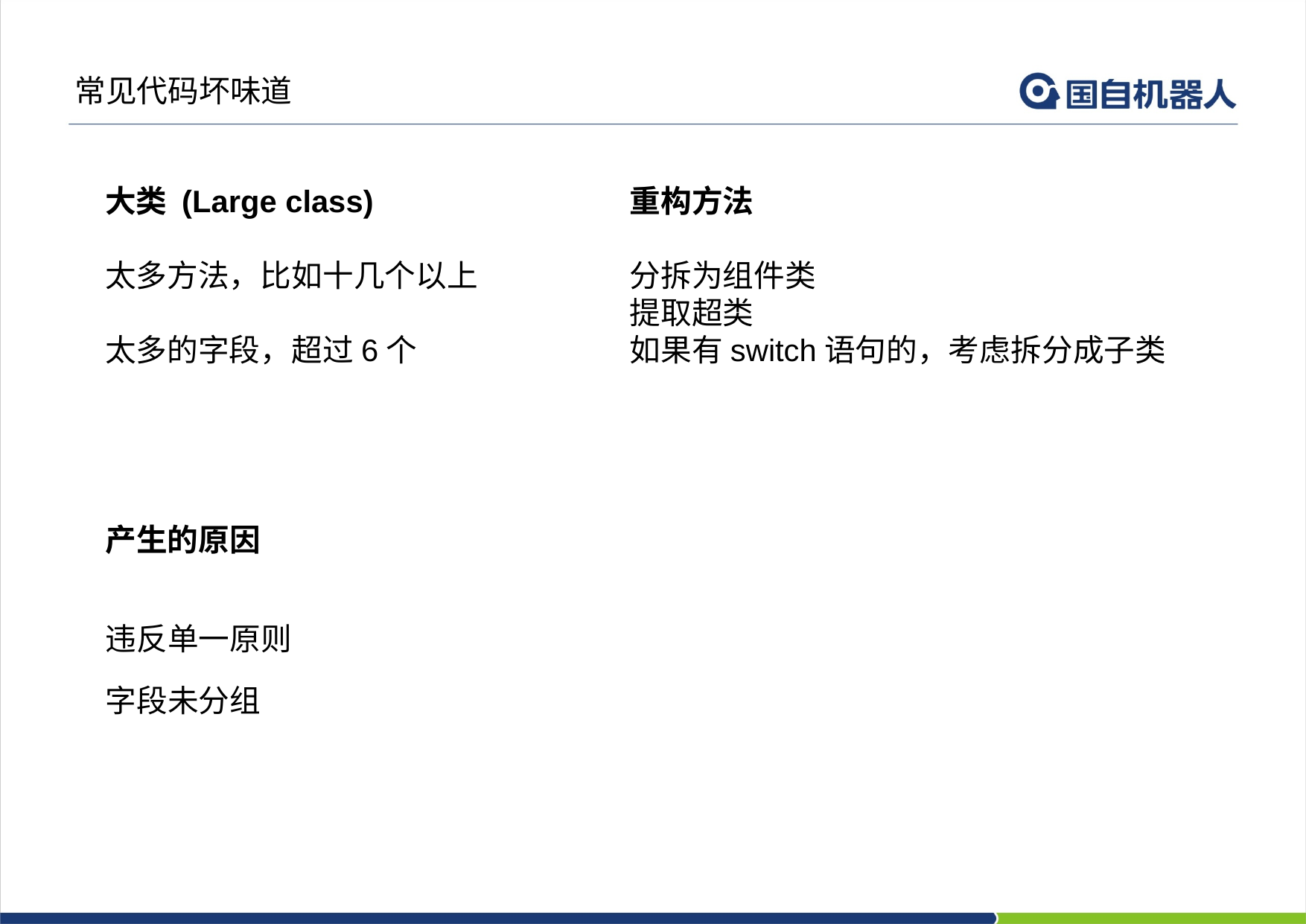

常见代码坏味道
大类 (Large class)

太多方法，比如十几个以上

太多的字段，超过6个
重构方法

分拆为组件类
提取超类
如果有switch语句的，考虑拆分成子类

产生的原因

违反单一原则
字段未分组